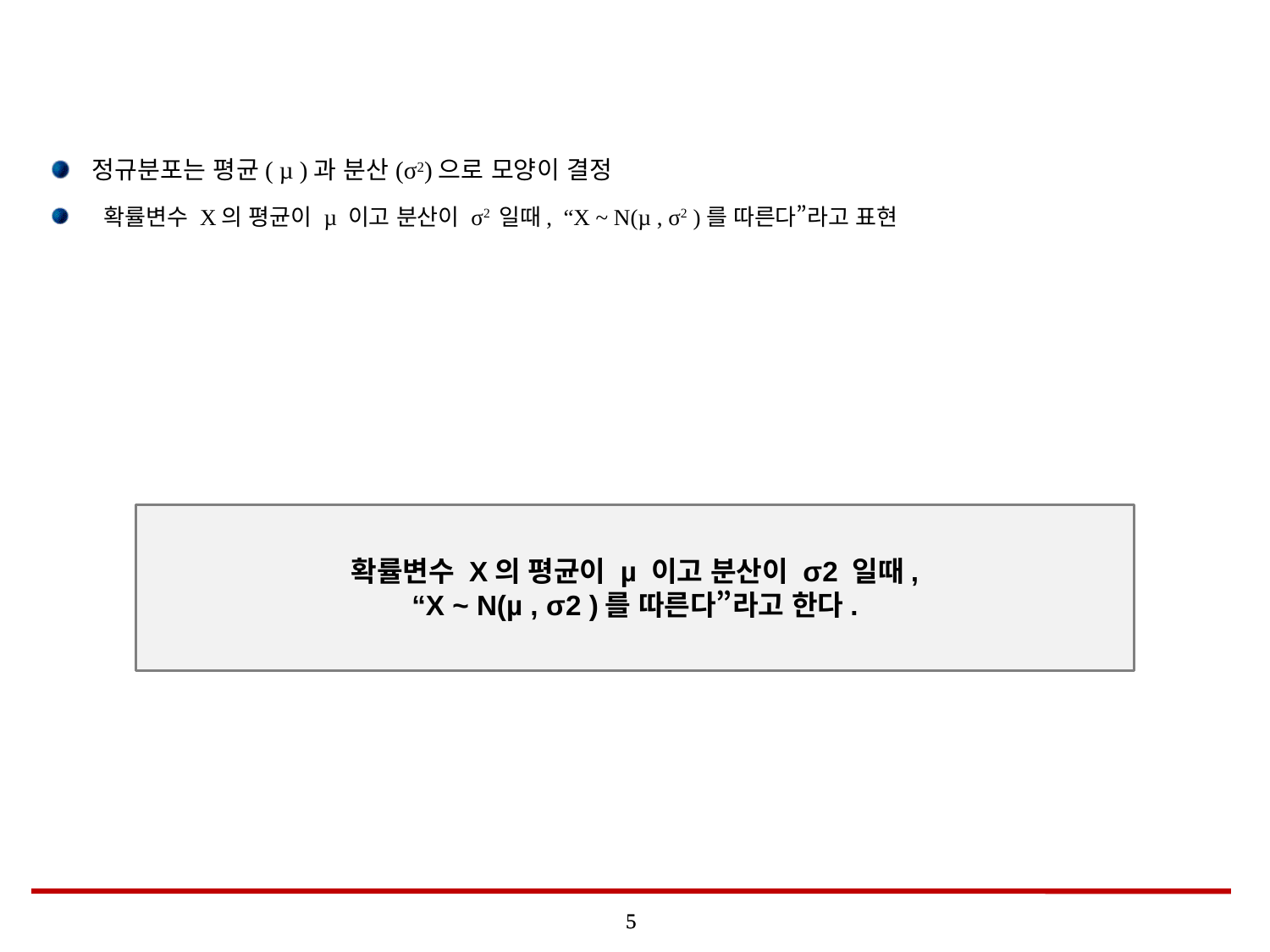

#
정규분포는 평균( µ )과 분산(σ2)으로 모양이 결정
 확률변수 X의 평균이 µ 이고 분산이 σ2 일때,  “X ~ N(µ , σ2 )를 따른다”라고 표현

확률변수 X의 평균이 µ 이고 분산이 σ2 일때,
“X ~ N(µ , σ2 )를 따른다”라고 한다.